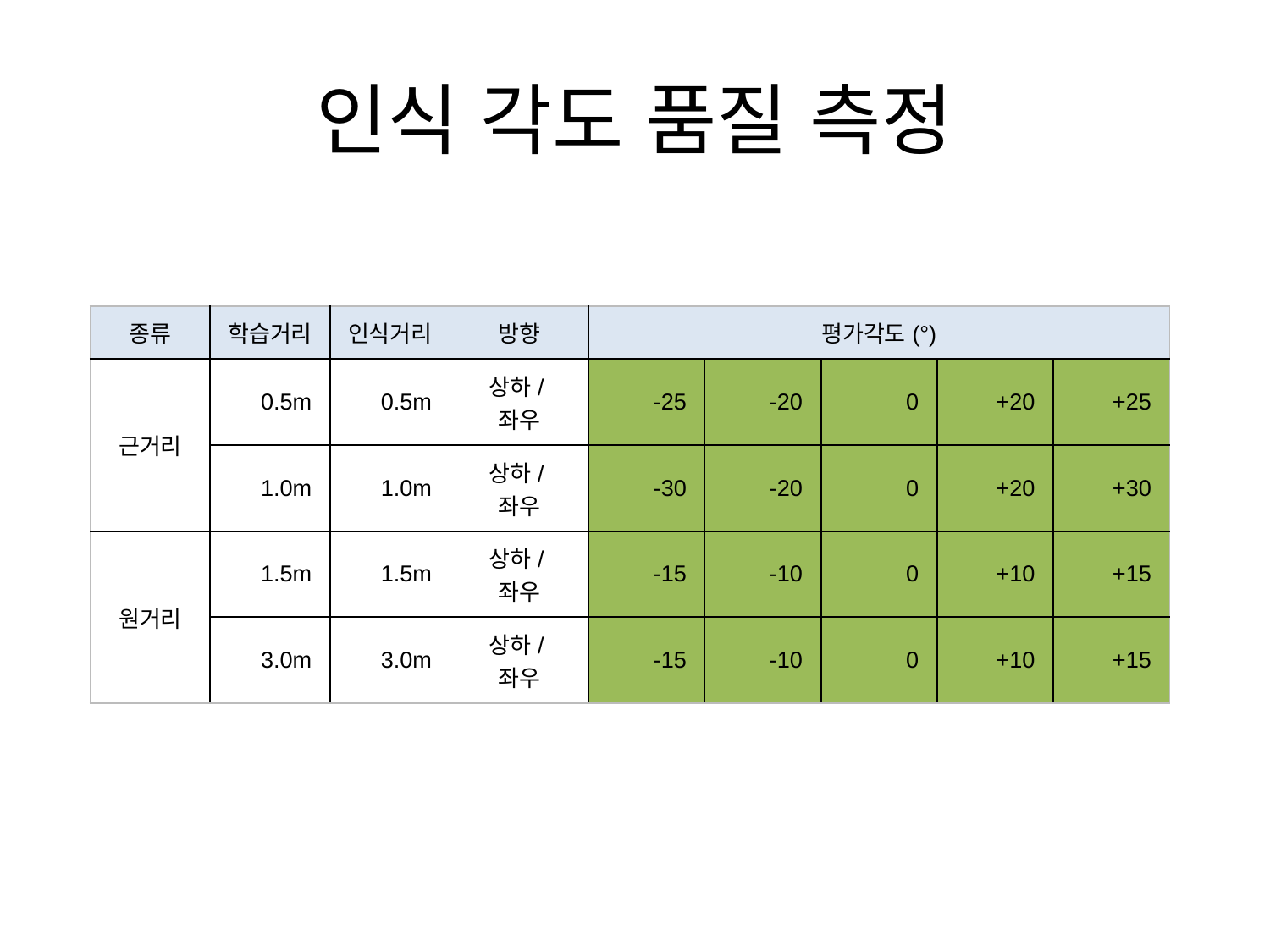

# 인식 각도 품질 측정

| 종류 | 학습거리 | 인식거리 | 방향 | 평가각도(°) |  |  |  |  |
| --- | --- | --- | --- | --- | --- | --- | --- | --- |
| 근거리 | 0.5m | 0.5m | 상하/좌우 | -25 | -20 | 0 | +20 | +25 |
|  | 1.0m | 1.0m | 상하/좌우 | -30 | -20 | 0 | +20 | +30 |
| 원거리 | 1.5m | 1.5m | 상하/좌우 | -15 | -10 | 0 | +10 | +15 |
|  | 3.0m | 3.0m | 상하/좌우 | -15 | -10 | 0 | +10 | +15 |
성공
실패
미 평가